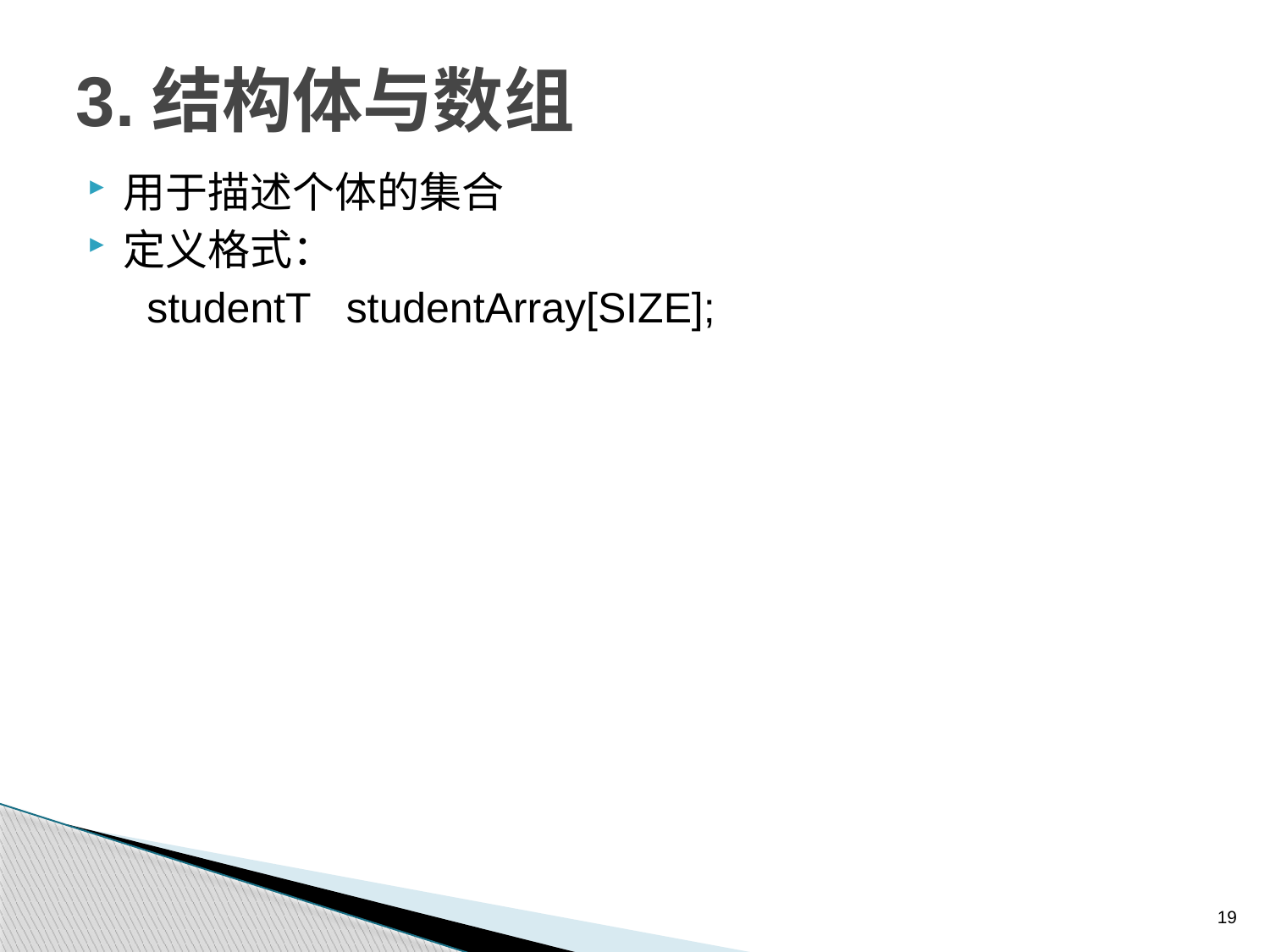

# 3.结构体与数组
用于描述个体的集合
定义格式：
     studentT   studentArray[SIZE];

19